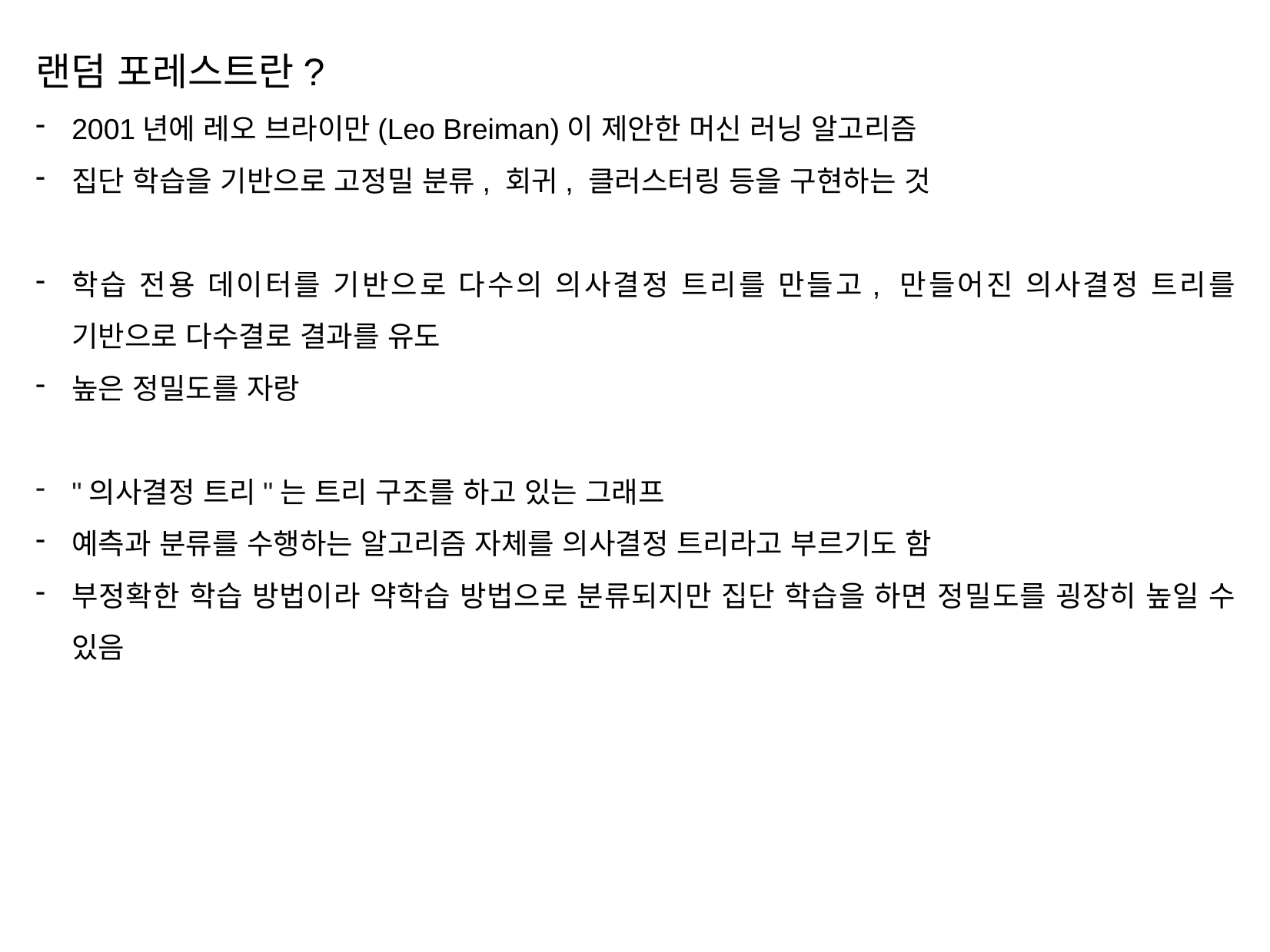

랜덤 포레스트란?
2001년에 레오 브라이만(Leo Breiman)이 제안한 머신 러닝 알고리즘
집단 학습을 기반으로 고정밀 분류, 회귀, 클러스터링 등을 구현하는 것

학습 전용 데이터를 기반으로 다수의 의사결정 트리를 만들고, 만들어진 의사결정 트리를 기반으로 다수결로 결과를 유도
높은 정밀도를 자랑

"의사결정 트리"는 트리 구조를 하고 있는 그래프
예측과 분류를 수행하는 알고리즘 자체를 의사결정 트리라고 부르기도 함
부정확한 학습 방법이라 약학습 방법으로 분류되지만 집단 학습을 하면 정밀도를 굉장히 높일 수 있음